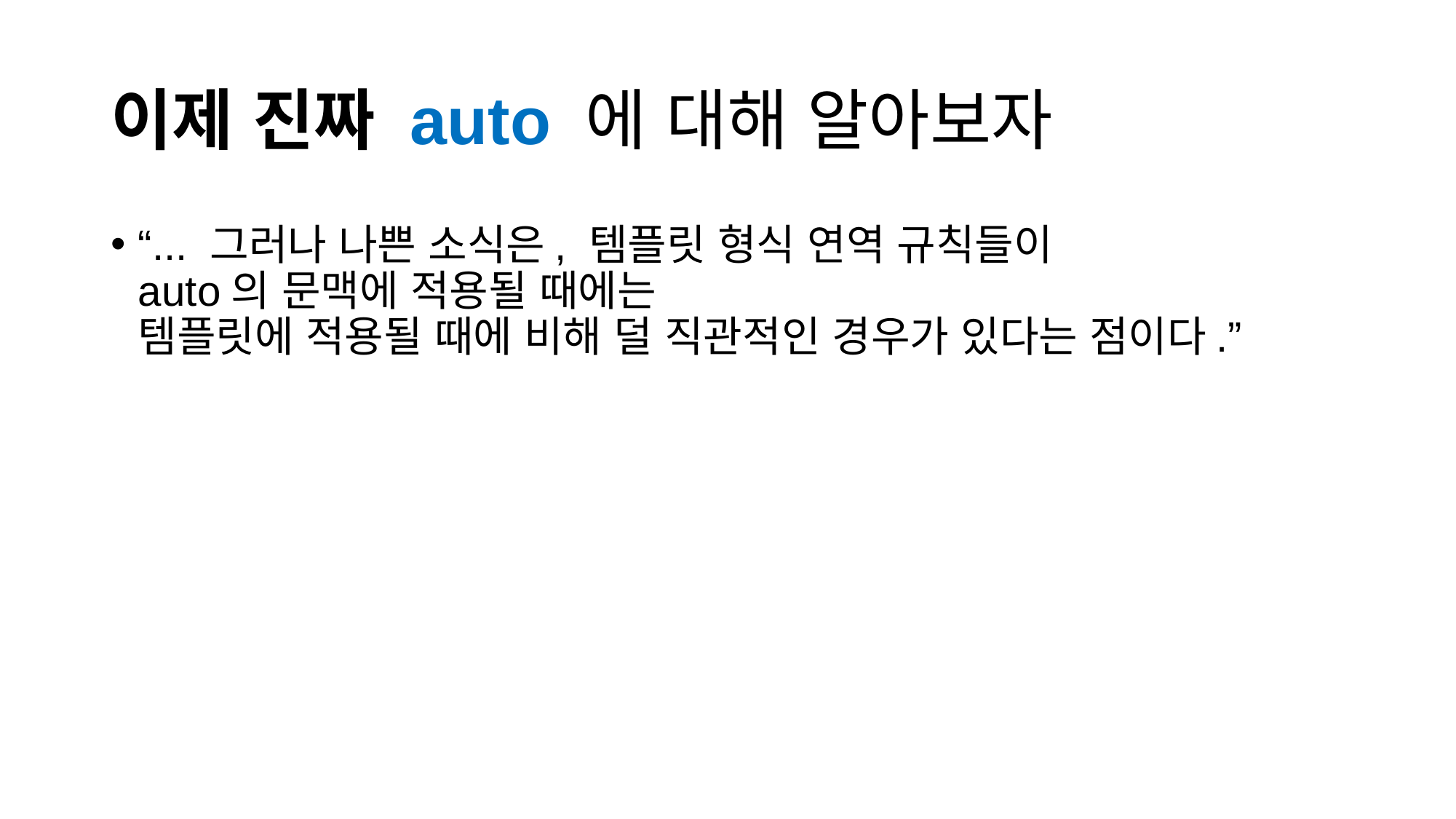

# 이제 진짜 auto 에 대해 알아보자
“... 그러나 나쁜 소식은, 템플릿 형식 연역 규칙들이
auto의 문맥에 적용될 때에는
템플릿에 적용될 때에 비해 덜 직관적인 경우가 있다는 점이다.”